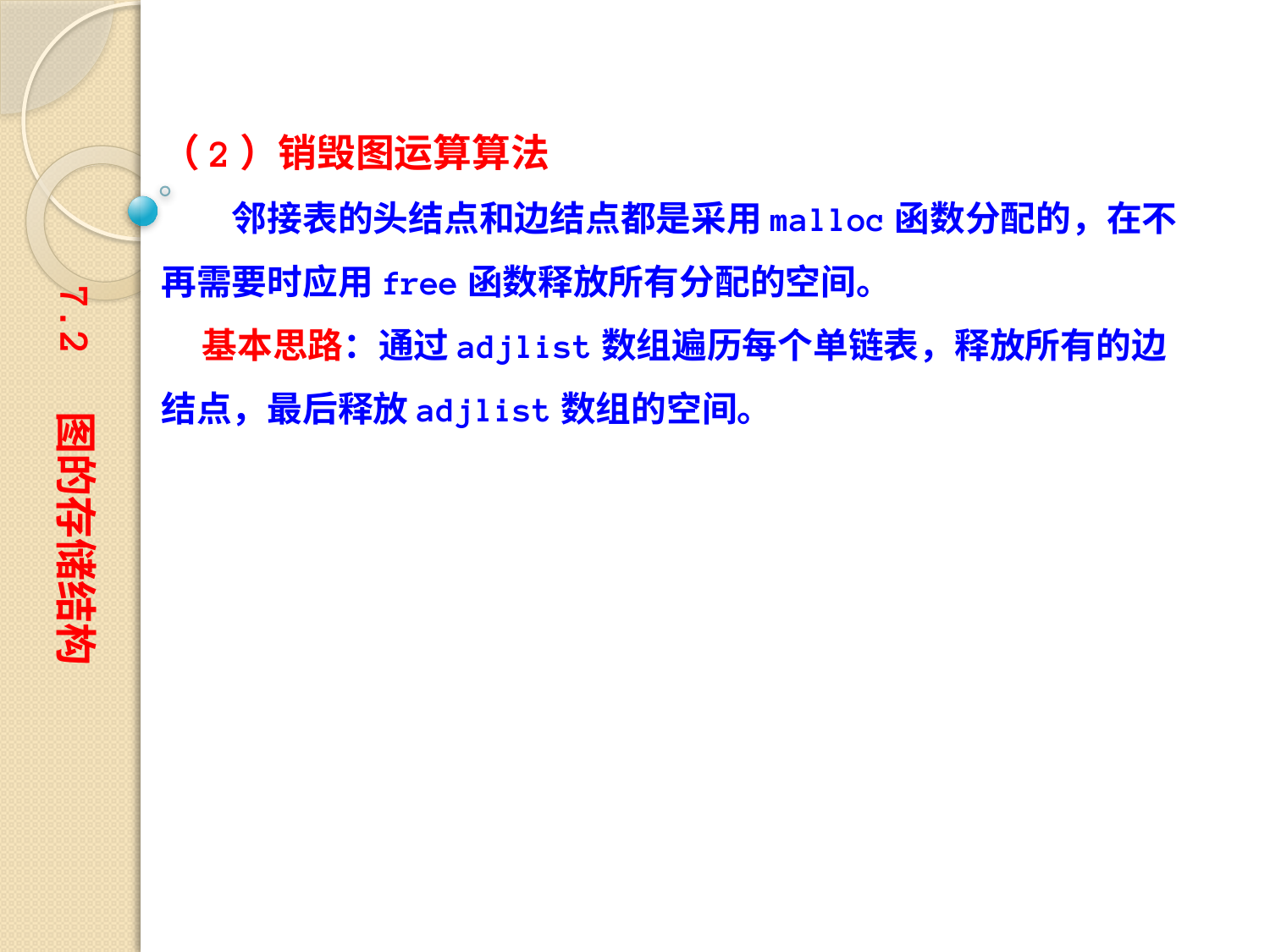

（2）销毁图运算算法
　　邻接表的头结点和边结点都是采用malloc函数分配的，在不再需要时应用free函数释放所有分配的空间。
    基本思路：通过adjlist数组遍历每个单链表，释放所有的边结点，最后释放adjlist数组的空间。
7.2  图的存储结构